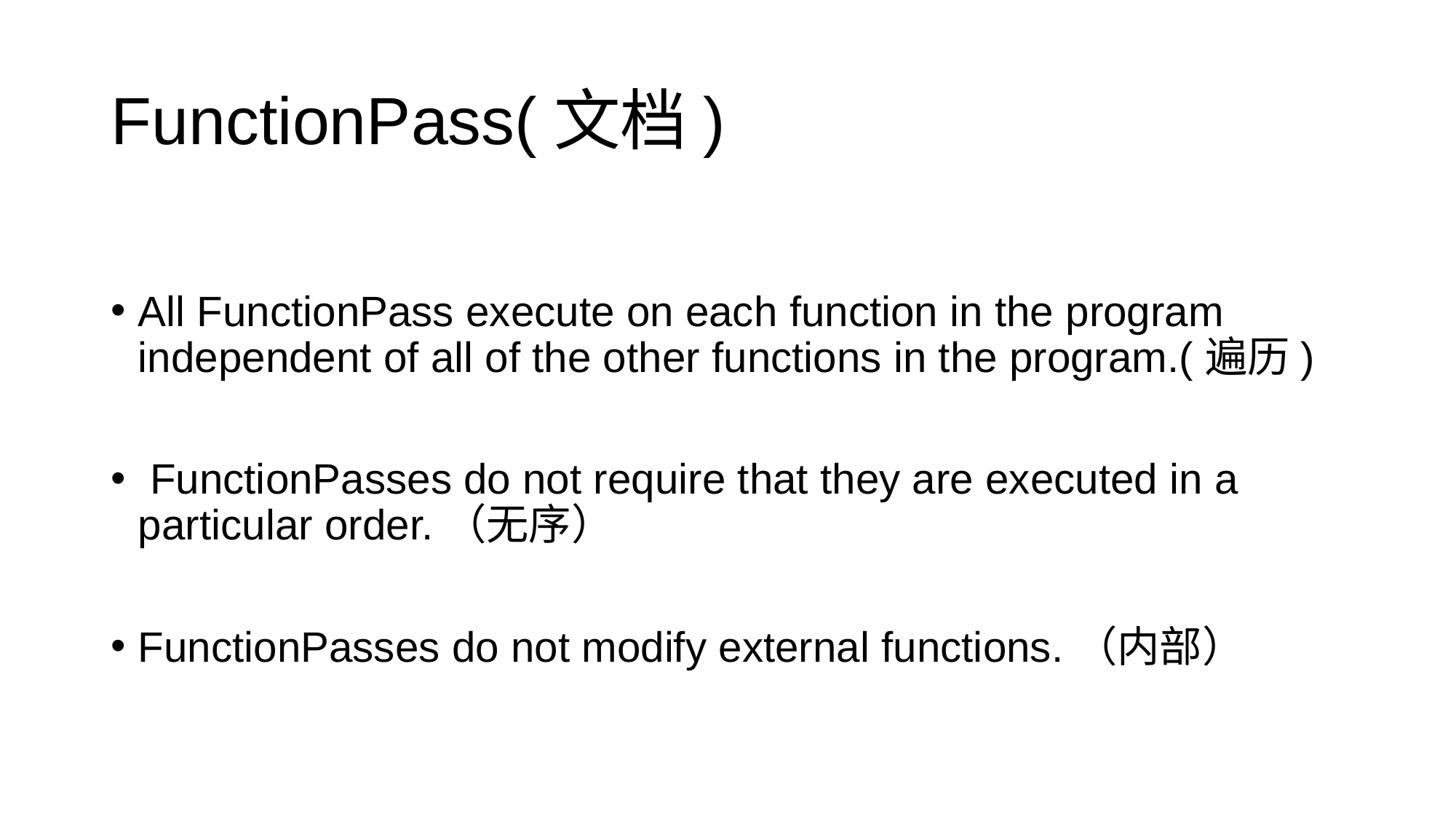

# FunctionPass(文档)

All FunctionPass execute on each function in the program independent of all of the other functions in the program.(遍历)

 FunctionPasses do not require that they are executed in a particular order.（无序）

FunctionPasses do not modify external functions.（内部）